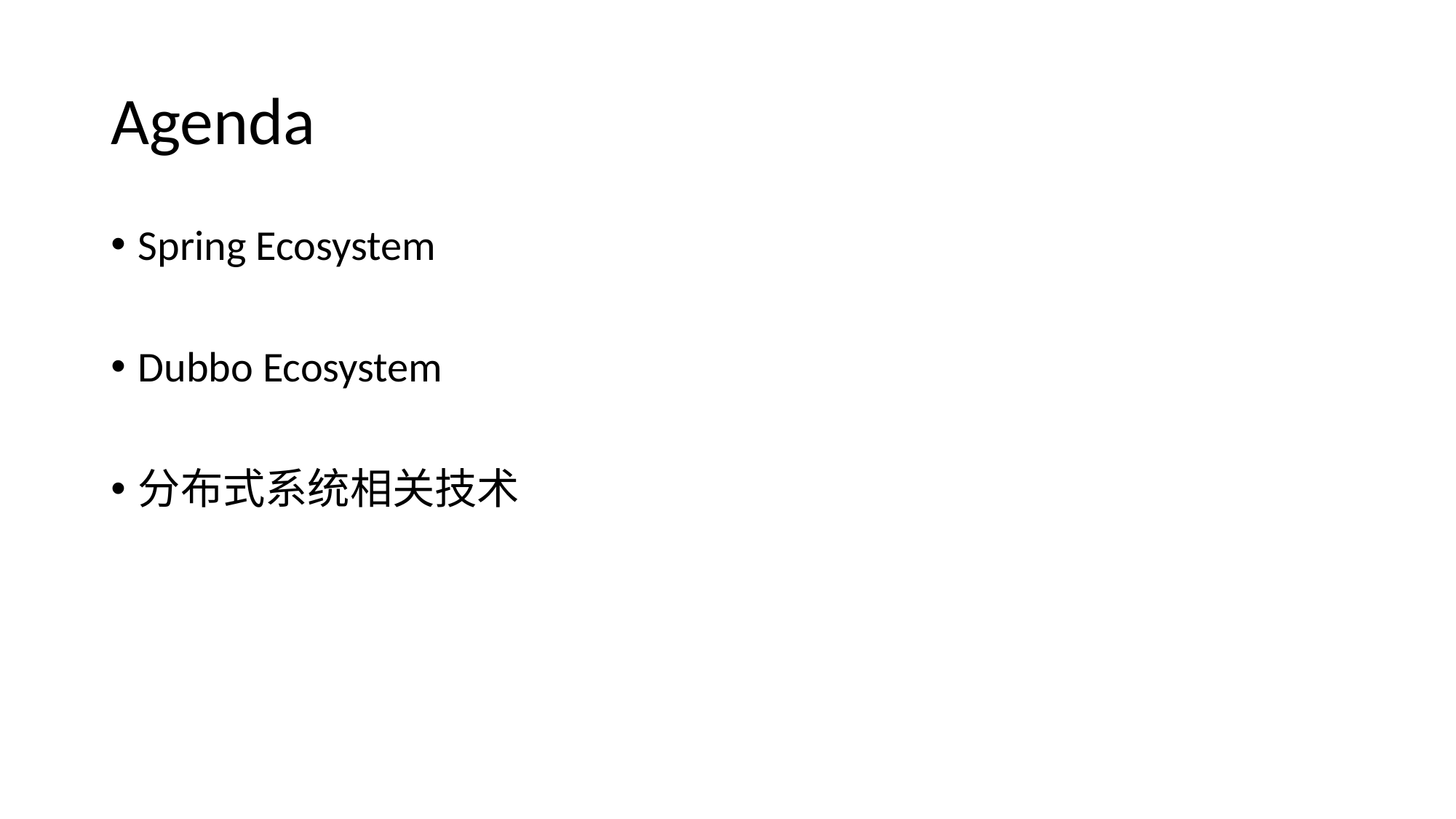

# Agenda
Spring Ecosystem

Dubbo Ecosystem

分布式系统相关技术